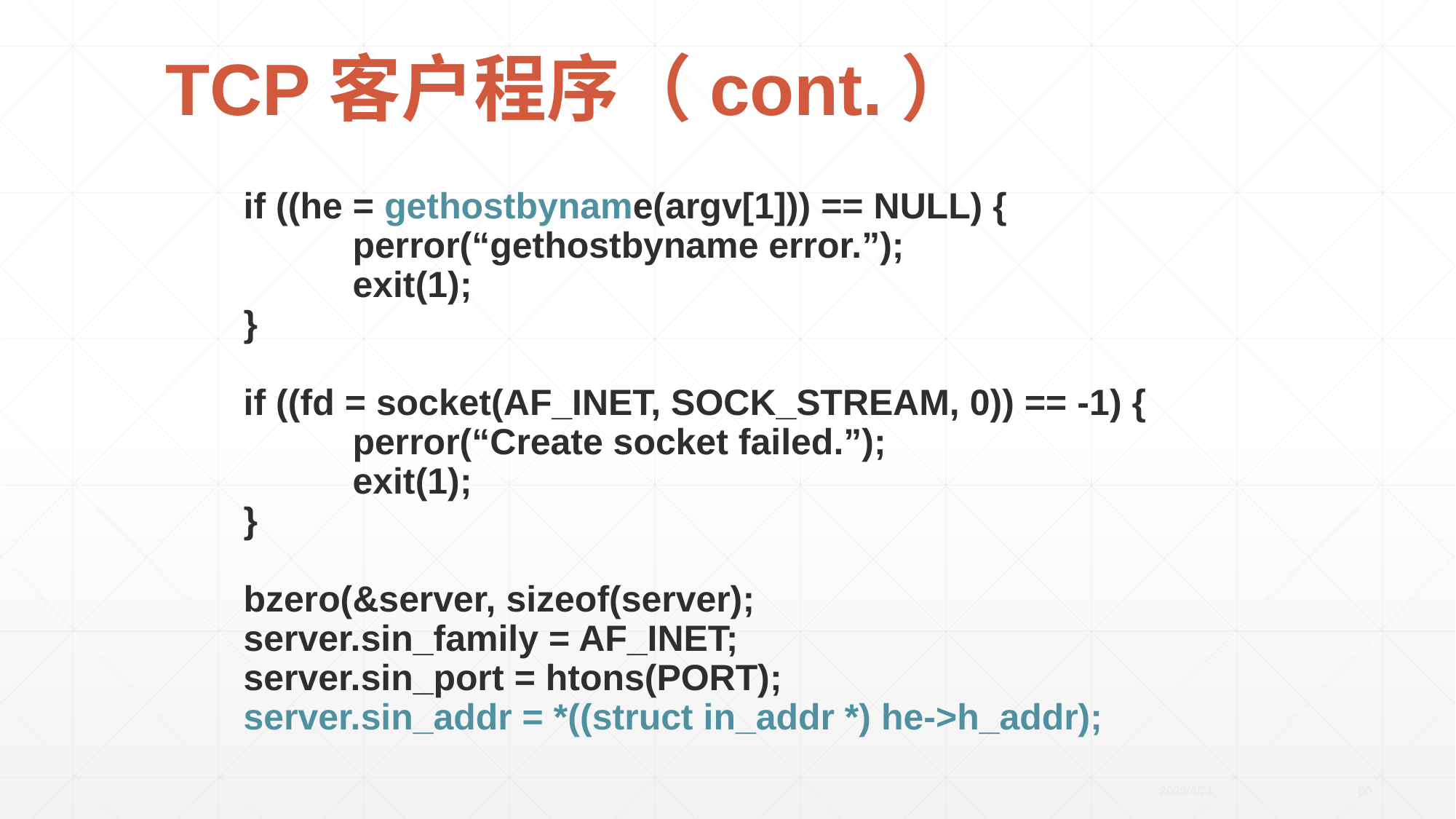

# TCP客户程序（cont.）
	if ((he = gethostbyname(argv[1])) == NULL) {
		perror(“gethostbyname error.”);
		exit(1);
	}

	if ((fd = socket(AF_INET, SOCK_STREAM, 0)) == -1) {
		perror(“Create socket failed.”);
		exit(1);
	}

	bzero(&server, sizeof(server);
	server.sin_family = AF_INET;
	server.sin_port = htons(PORT);
	server.sin_addr = *((struct in_addr *) he->h_addr);

2020/4/21
60